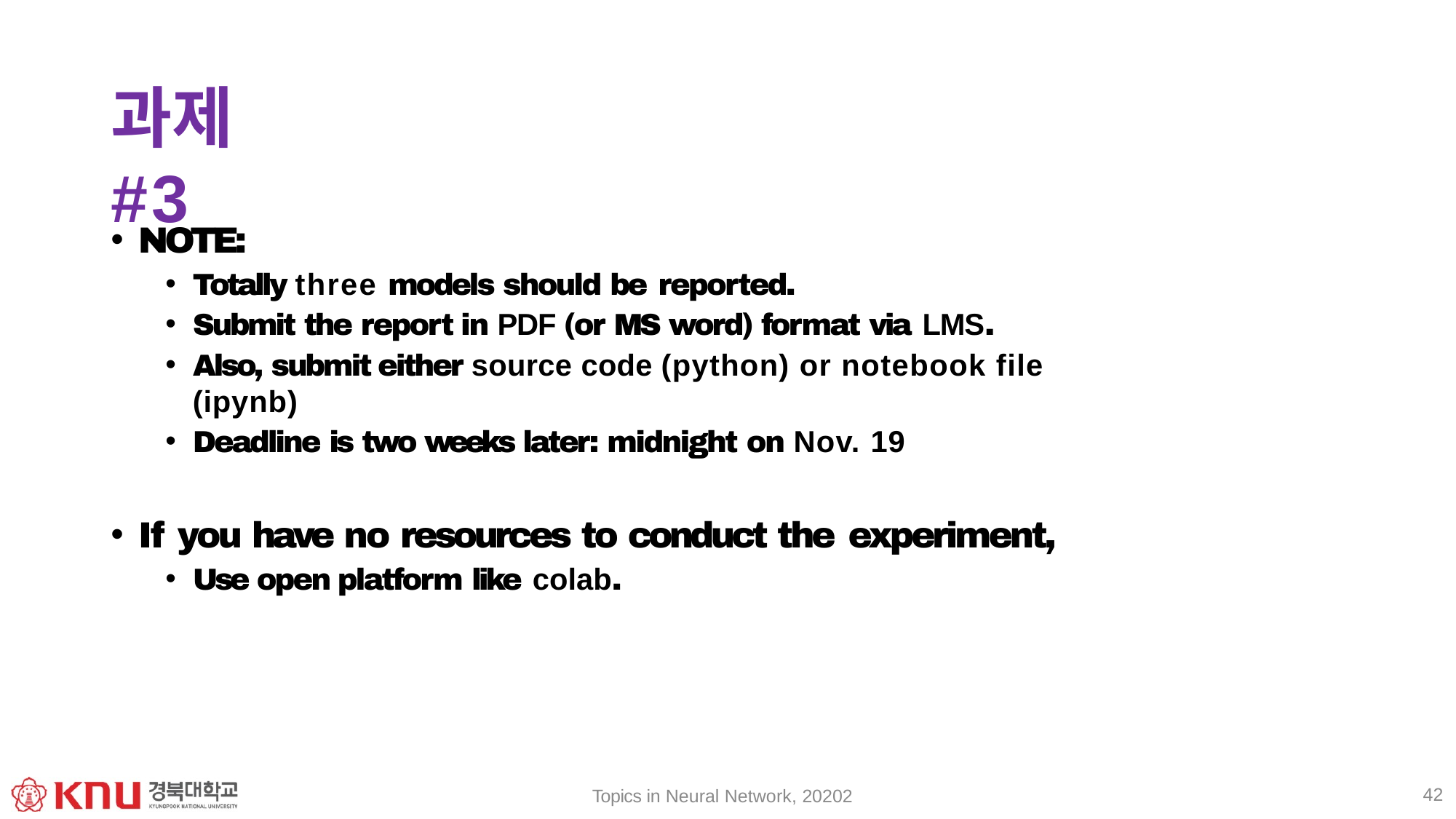

# 과제 #3
NOTE:
Totally three models should be reported.
Submit the report in PDF (or MS word) format via LMS.
Also, submit either source code (python) or notebook file (ipynb)
Deadline is two weeks later: midnight on Nov. 19

If you have no resources to conduct the experiment,
Use open platform like colab.
42
Topics in Neural Network, 20202